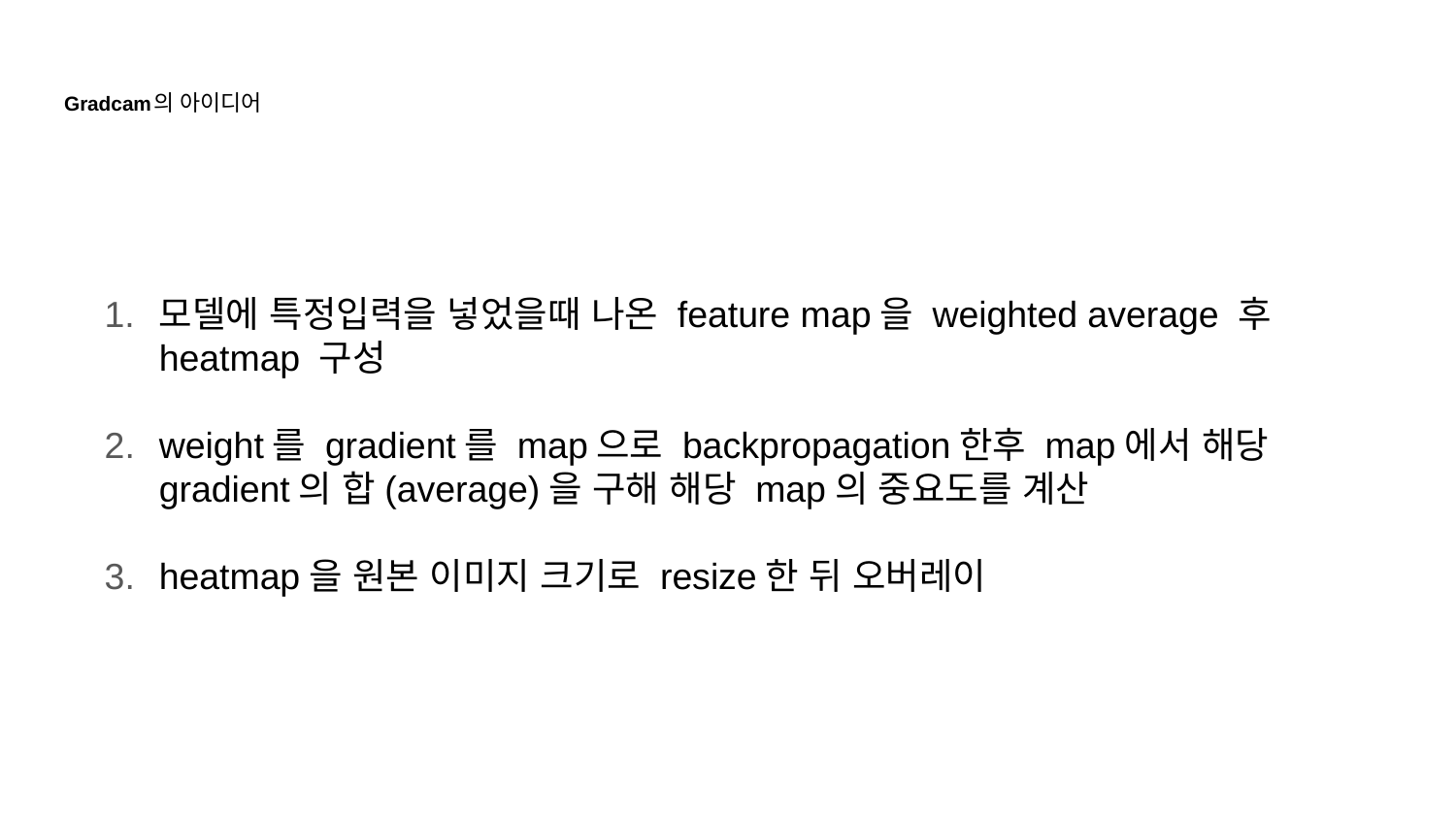

Gradcam의 아이디어

모델에 특정입력을 넣었을때 나온 feature map을 weighted average 후 heatmap 구성

weight를 gradient를 map으로 backpropagation한후 map에서 해당 gradient의 합(average)을 구해 해당 map의 중요도를 계산

heatmap을 원본 이미지 크기로 resize한 뒤 오버레이